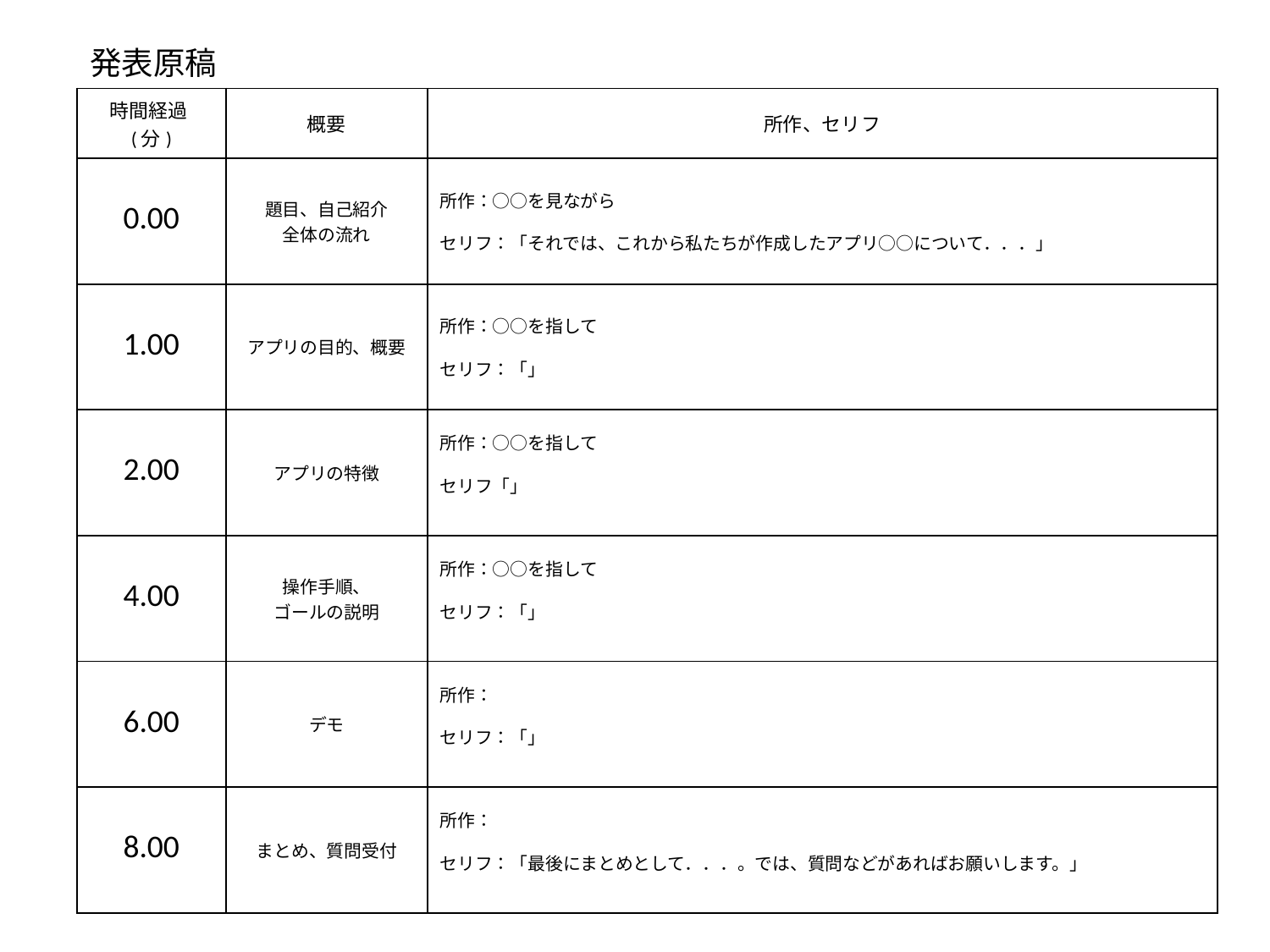

発表原稿
| 時間経過(分) | 概要 | 所作、セリフ |
| --- | --- | --- |
| 0.00 | 題目、自己紹介 全体の流れ | 所作：○○を見ながら セリフ：「それでは、これから私たちが作成したアプリ○○について．．．」 |
| 1.00 | アプリの目的、概要 | 所作：○○を指して セリフ：「」 |
| 2.00 | アプリの特徴 | 所作：○○を指して セリフ「」 |
| 4.00 | 操作手順、 ゴールの説明 | 所作：○○を指して セリフ：「」 |
| 6.00 | デモ | 所作： セリフ：「」 |
| 8.00 | まとめ、質問受付 | 所作： セリフ：「最後にまとめとして．．．。では、質問などがあればお願いします。」 |